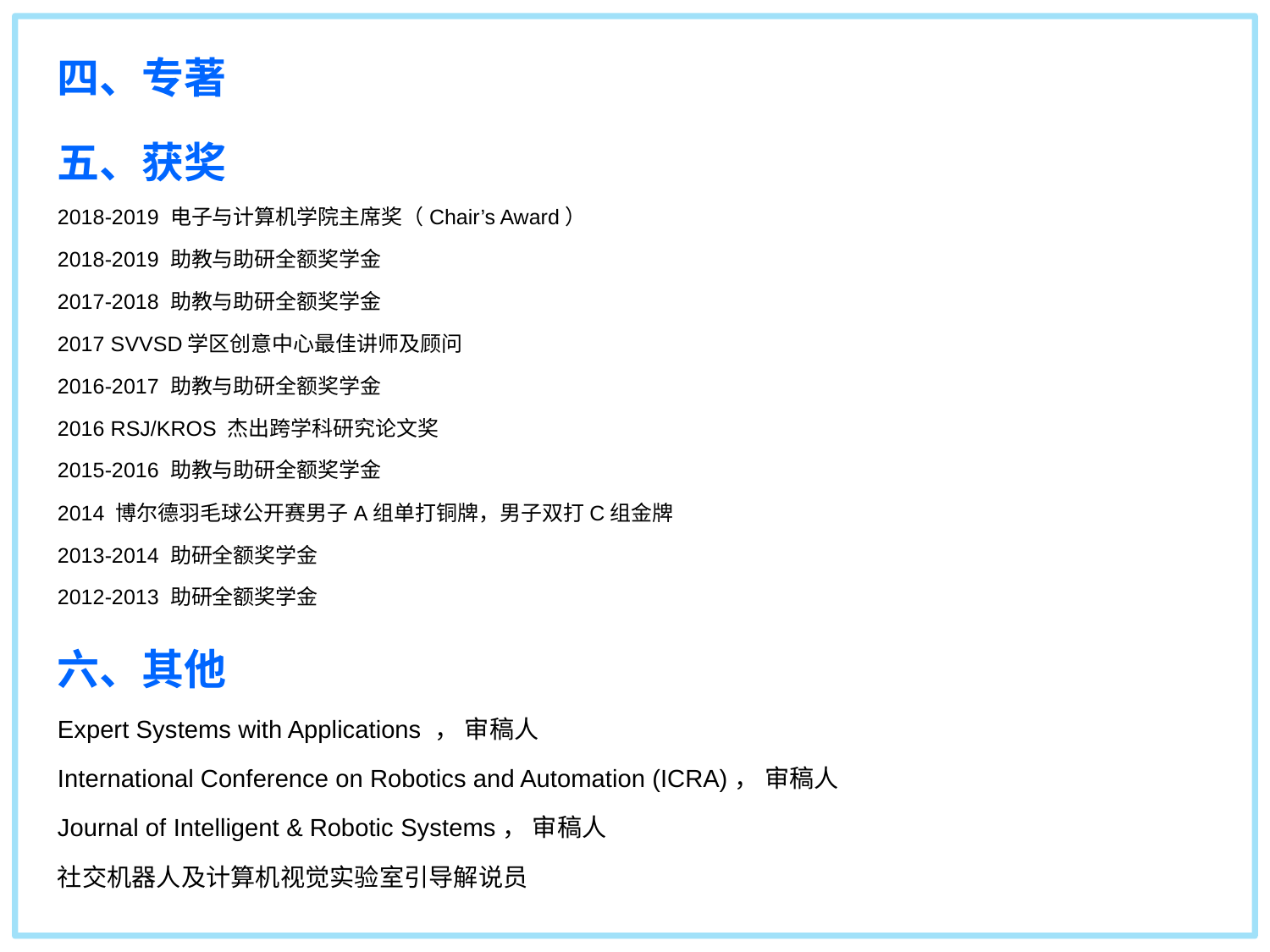

四、专著
五、获奖
2018-2019 电子与计算机学院主席奖（Chair’s Award）
2018-2019 助教与助研全额奖学金
2017-2018 助教与助研全额奖学金
2017 SVVSD学区创意中心最佳讲师及顾问
2016-2017 助教与助研全额奖学金
2016 RSJ/KROS 杰出跨学科研究论文奖
2015-2016 助教与助研全额奖学金
2014 博尔德羽毛球公开赛男子A组单打铜牌，男子双打C组金牌
2013-2014 助研全额奖学金
2012-2013 助研全额奖学金
六、其他
Expert Systems with Applications ， 审稿人
International Conference on Robotics and Automation (ICRA)， 审稿人
Journal of Intelligent & Robotic Systems， 审稿人
社交机器人及计算机视觉实验室引导解说员